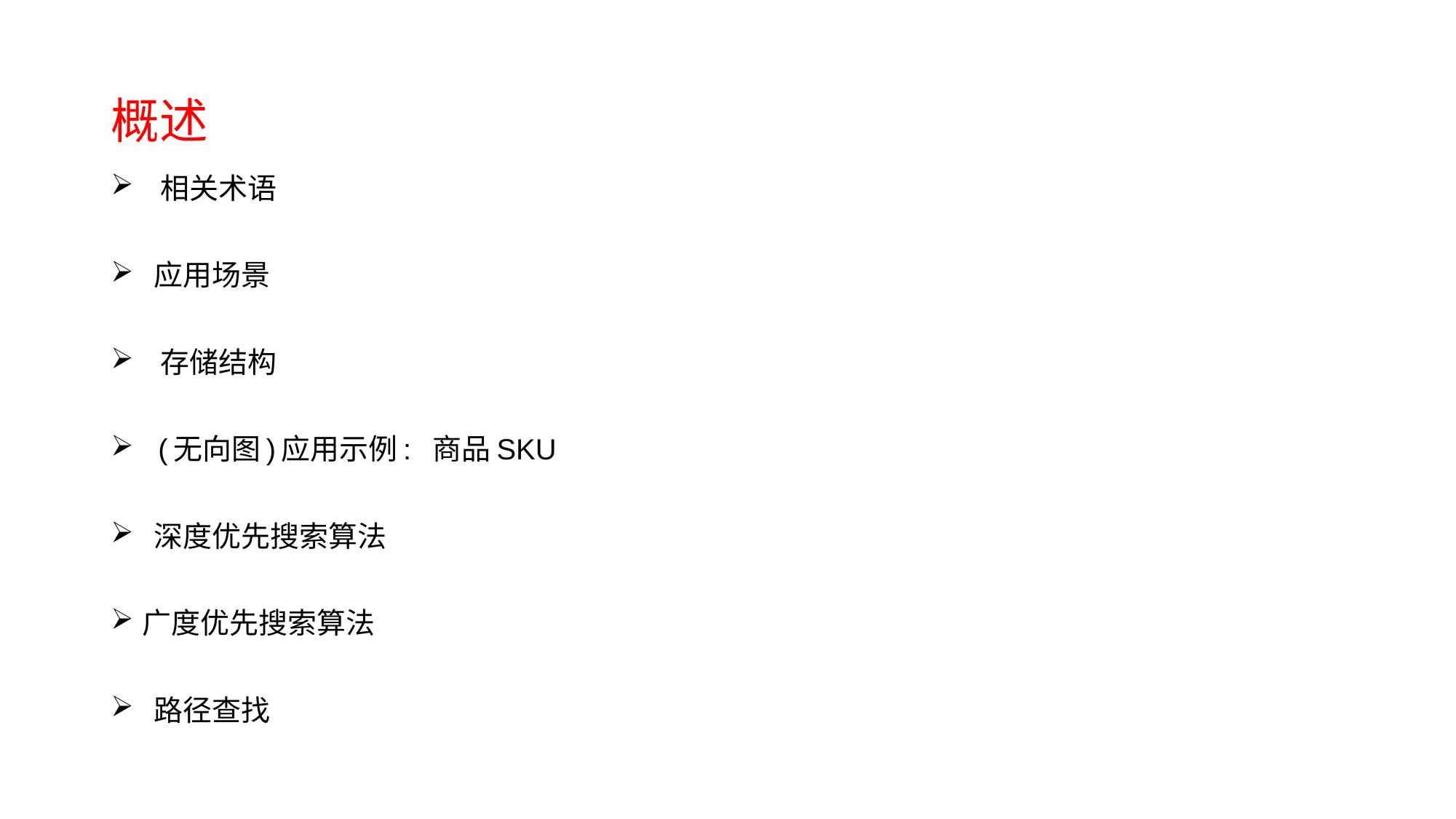

# 概述
  相关术语

 应用场景

  存储结构

  (无向图)应用示例:  商品SKU

 深度优先搜索算法

广度优先搜索算法

 路径查找